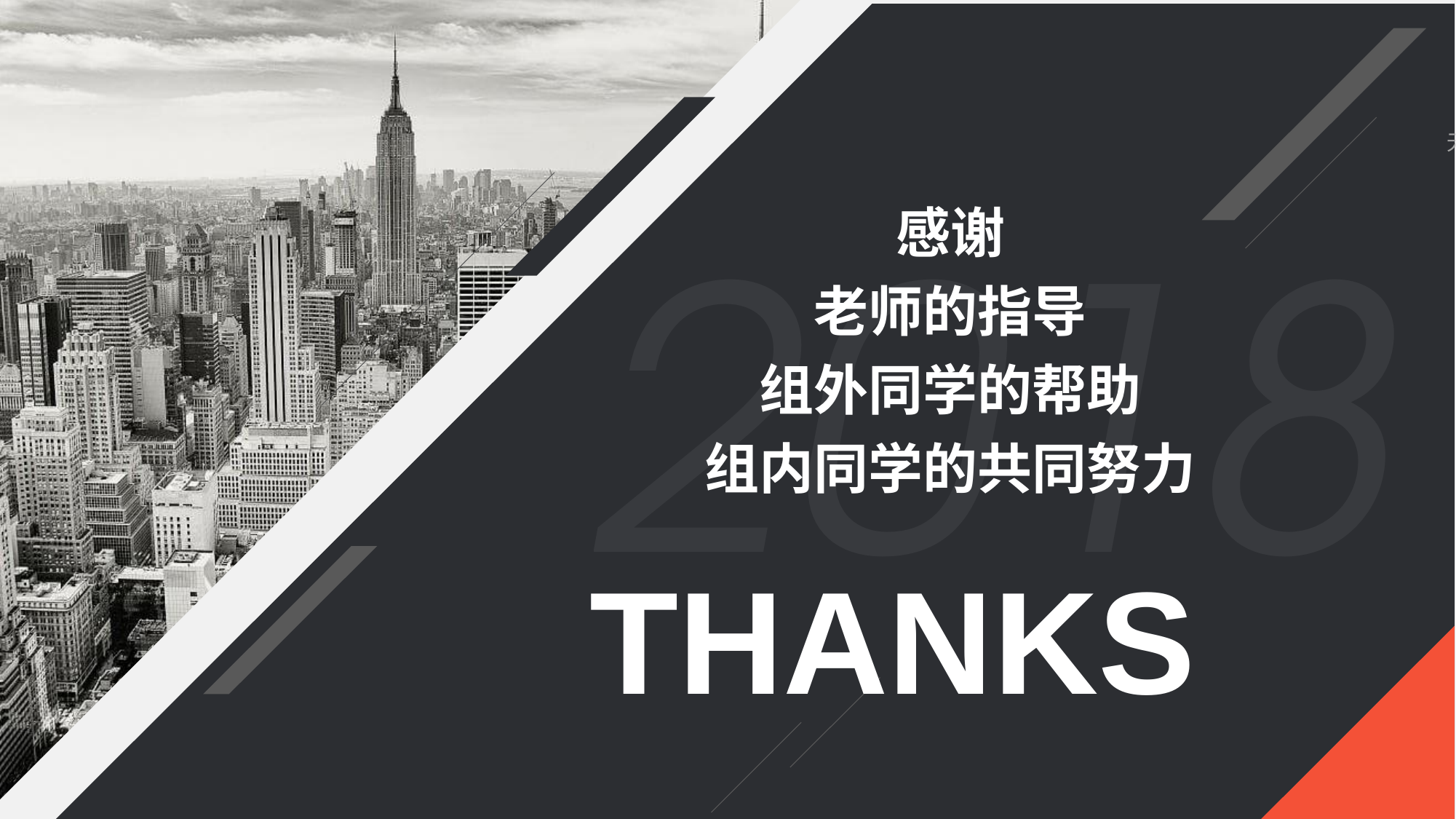

无论
感谢
老师的指导
组外同学的帮助
组内同学的共同努力
2018
THANKS